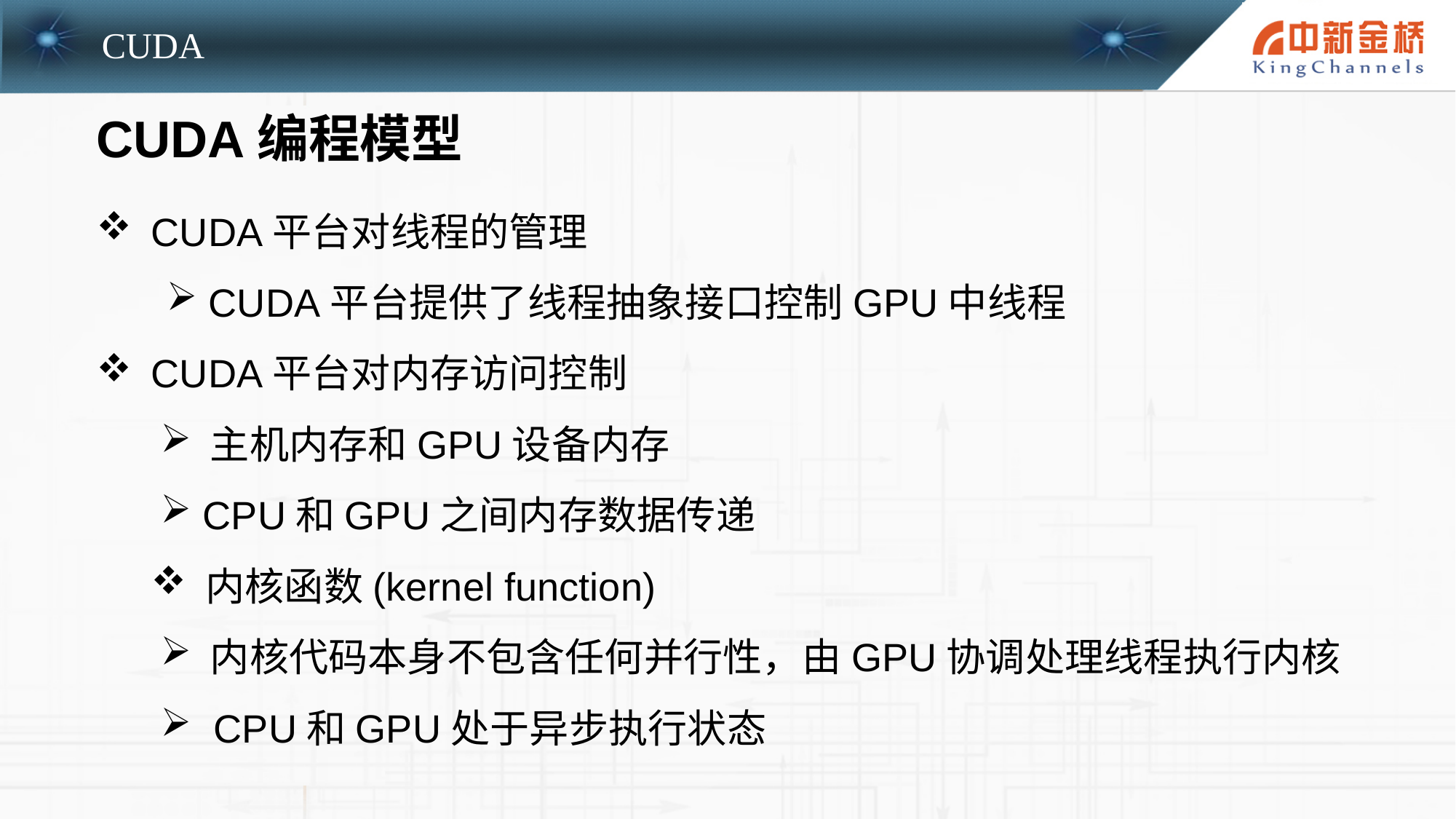

CUDA编程模型
CUDA平台对线程的管理
 CUDA平台提供了线程抽象接口控制GPU中线程
CUDA平台对内存访问控制
 主机内存和GPU设备内存
 CPU和GPU之间内存数据传递
 内核函数(kernel function)
 内核代码本身不包含任何并行性，由GPU协调处理线程执行内核
  CPU和GPU处于异步执行状态